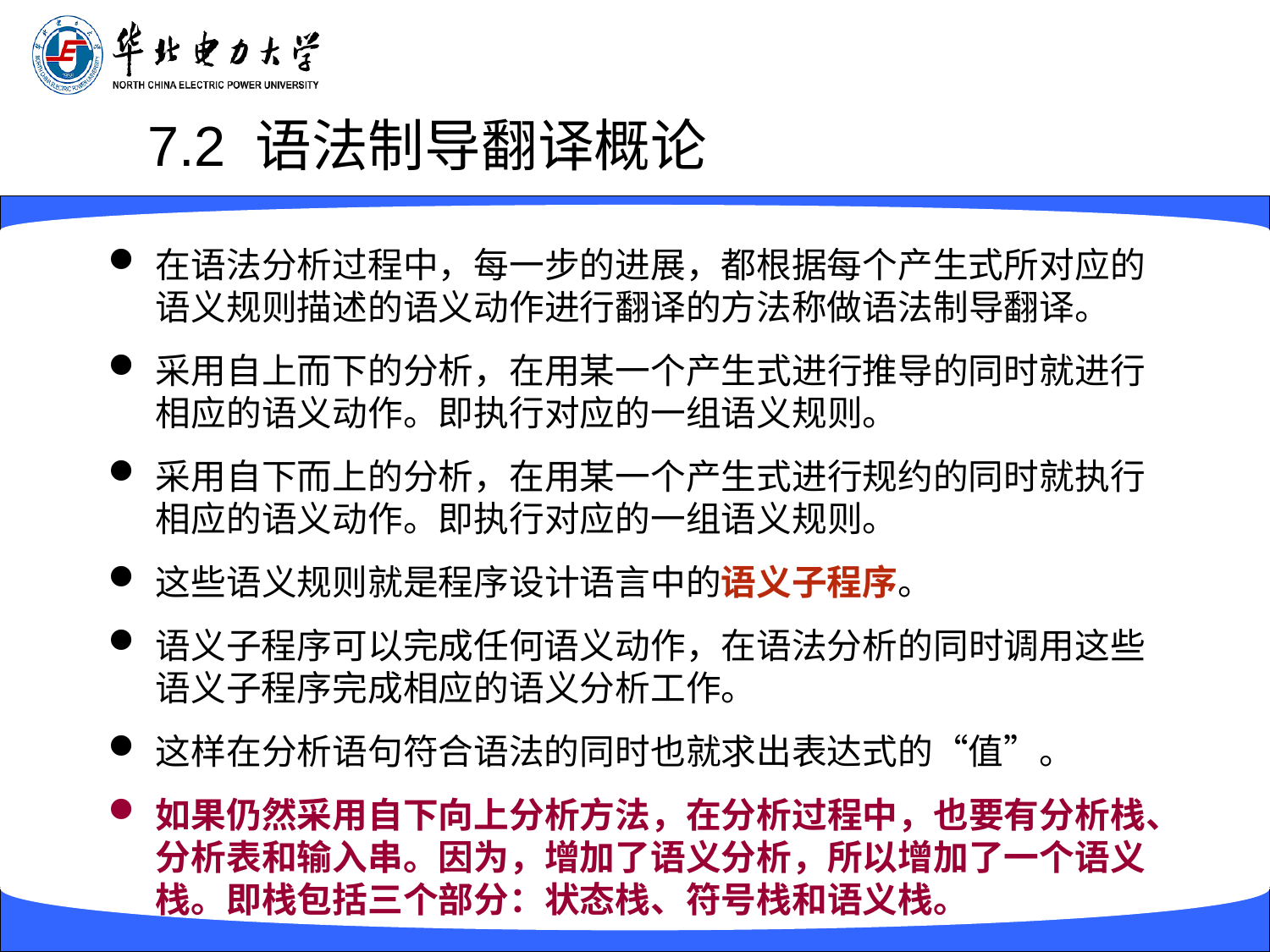

# 7.2 语法制导翻译概论
在语法分析过程中，每一步的进展，都根据每个产生式所对应的语义规则描述的语义动作进行翻译的方法称做语法制导翻译。
采用自上而下的分析，在用某一个产生式进行推导的同时就进行相应的语义动作。即执行对应的一组语义规则。
采用自下而上的分析，在用某一个产生式进行规约的同时就执行相应的语义动作。即执行对应的一组语义规则。
这些语义规则就是程序设计语言中的语义子程序。
语义子程序可以完成任何语义动作，在语法分析的同时调用这些语义子程序完成相应的语义分析工作。
这样在分析语句符合语法的同时也就求出表达式的“值”。
如果仍然采用自下向上分析方法，在分析过程中，也要有分析栈、分析表和输入串。因为，增加了语义分析，所以增加了一个语义栈。即栈包括三个部分：状态栈、符号栈和语义栈。